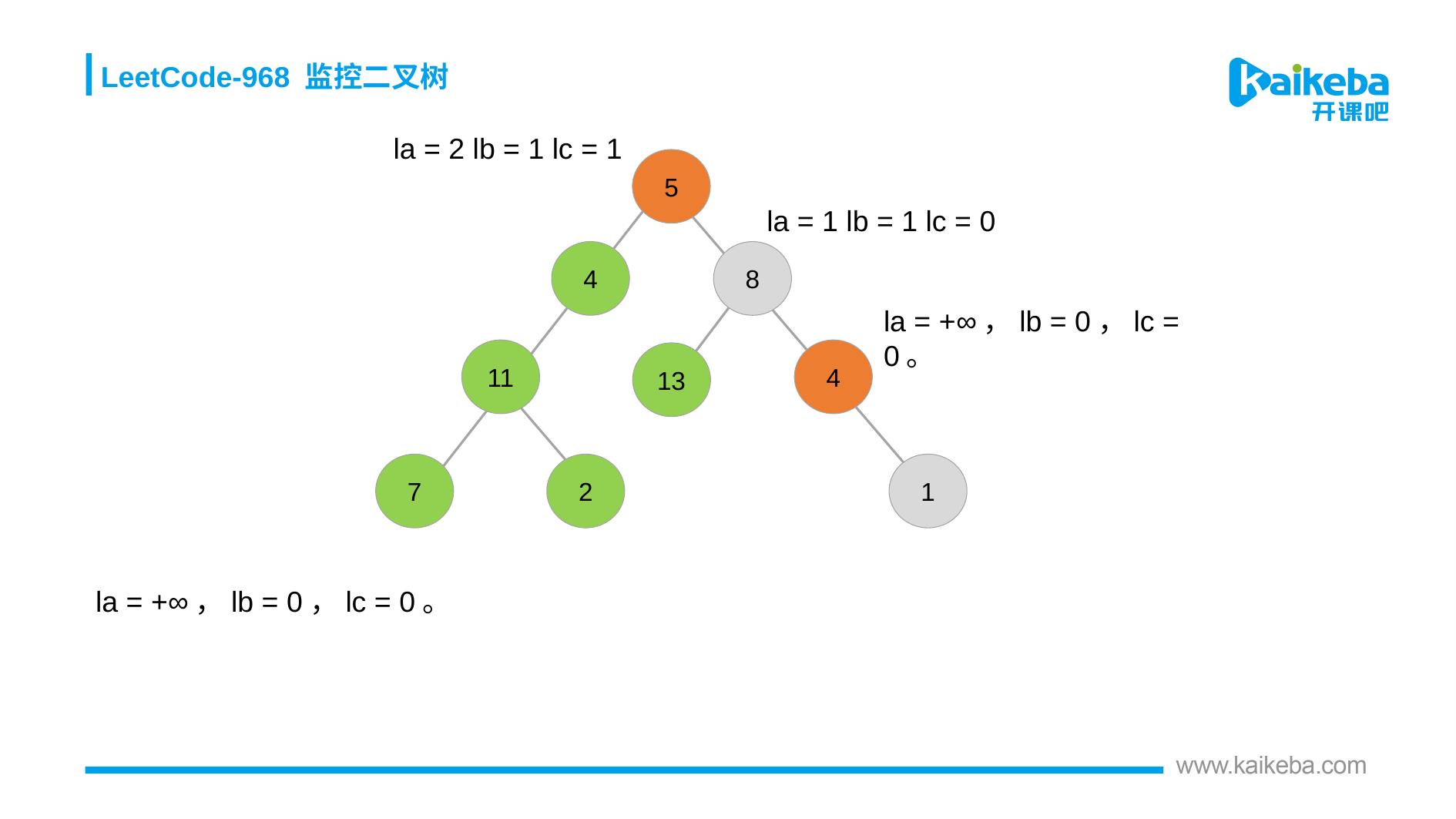

LeetCode-968 监控二叉树
la = 2 lb = 1 lc = 1
5
la = 1 lb = 1 lc = 0
4
8
la = +∞，lb = 0，lc = 0。
11
4
13
7
2
1
la = +∞，lb = 0，lc = 0。